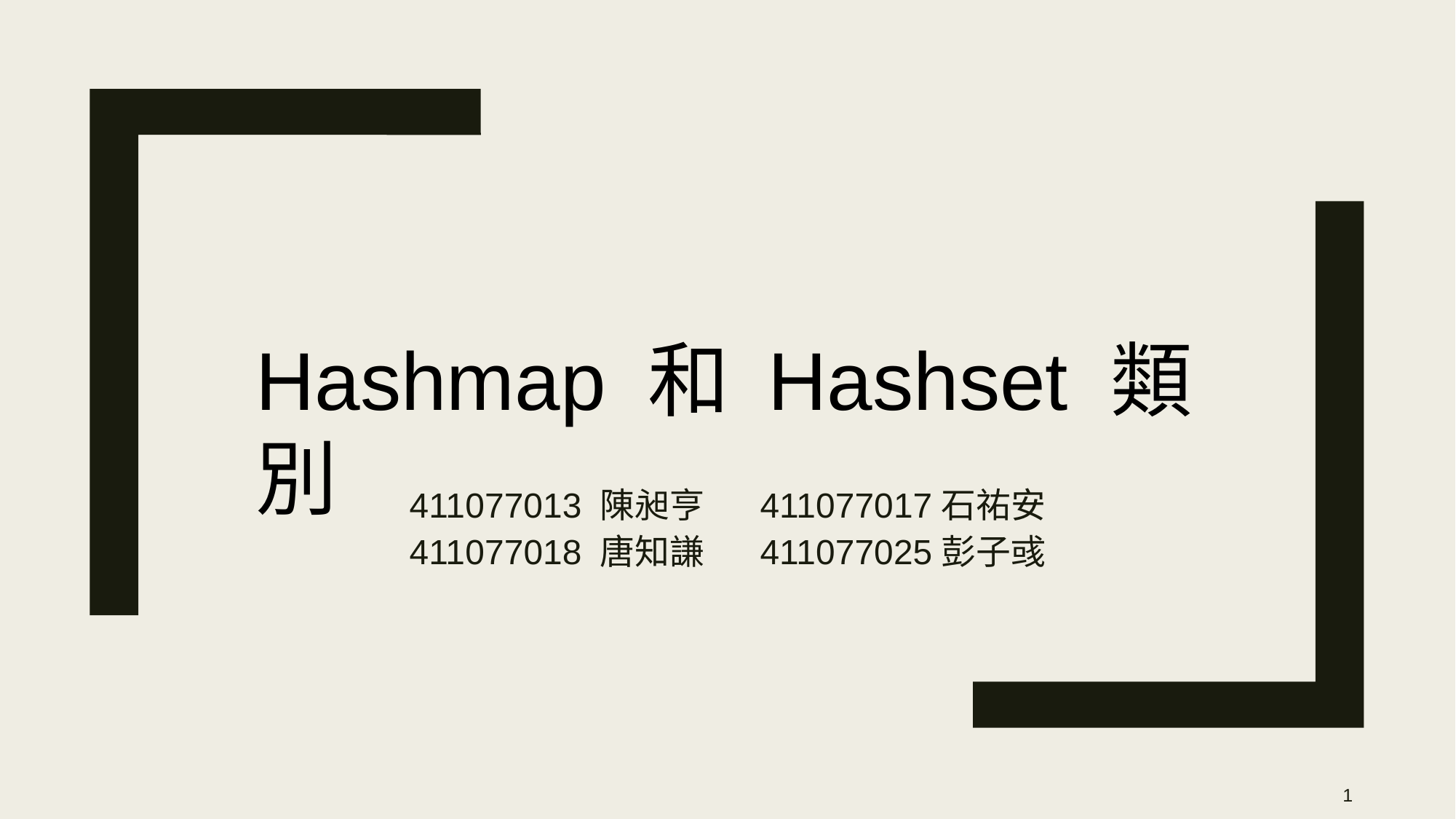

Hashmap 和 Hashset 類別
411077013 陳昶亨      411077017石祐安
411077018 唐知謙      411077025彭子彧
1